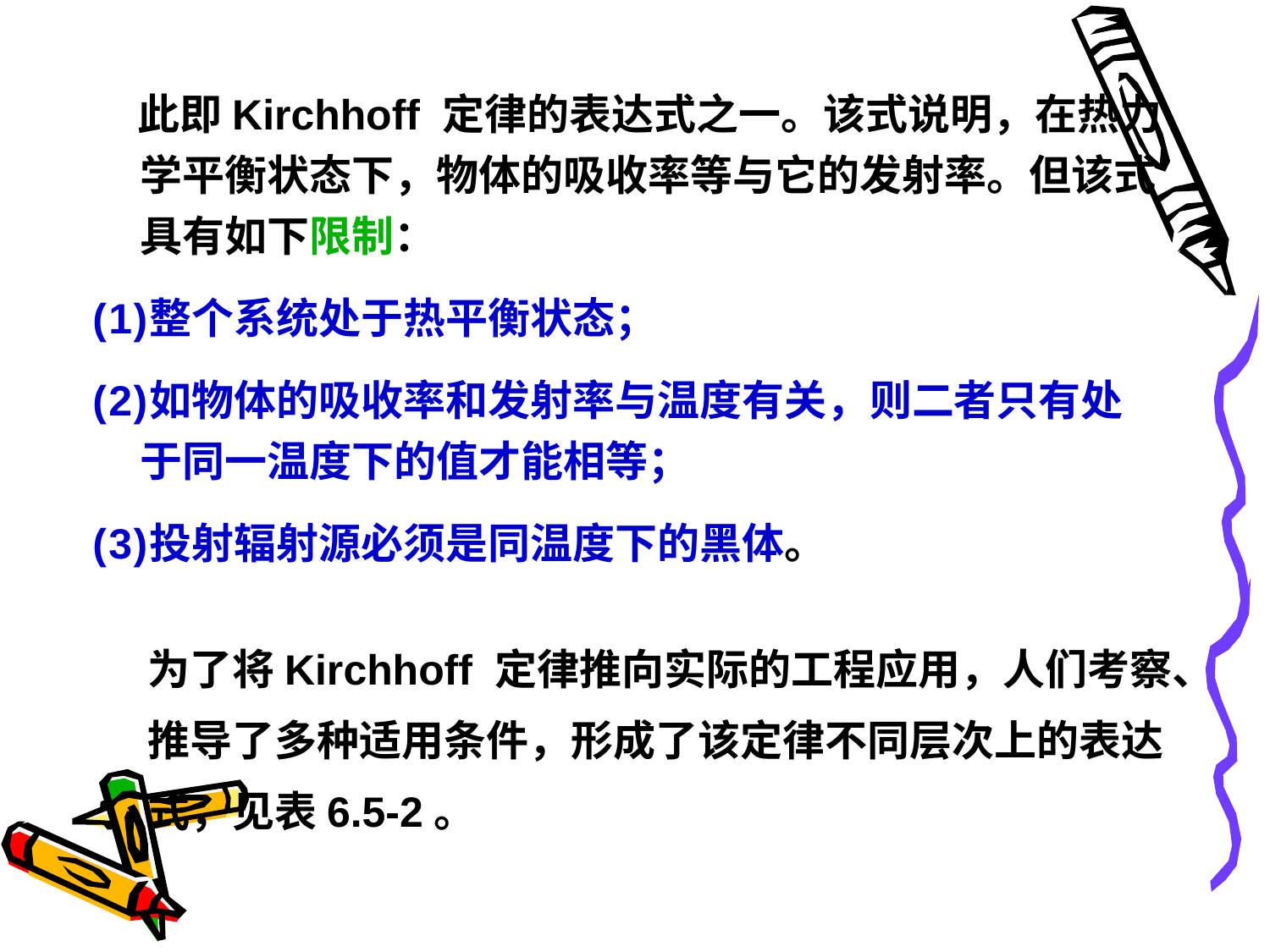

此即Kirchhoff 定律的表达式之一。该式说明，在热力学平衡状态下，物体的吸收率等与它的发射率。但该式具有如下限制：
整个系统处于热平衡状态；
如物体的吸收率和发射率与温度有关，则二者只有处于同一温度下的值才能相等；
投射辐射源必须是同温度下的黑体。
为了将Kirchhoff 定律推向实际的工程应用，人们考察、推导了多种适用条件，形成了该定律不同层次上的表达式，见表6.5-2。